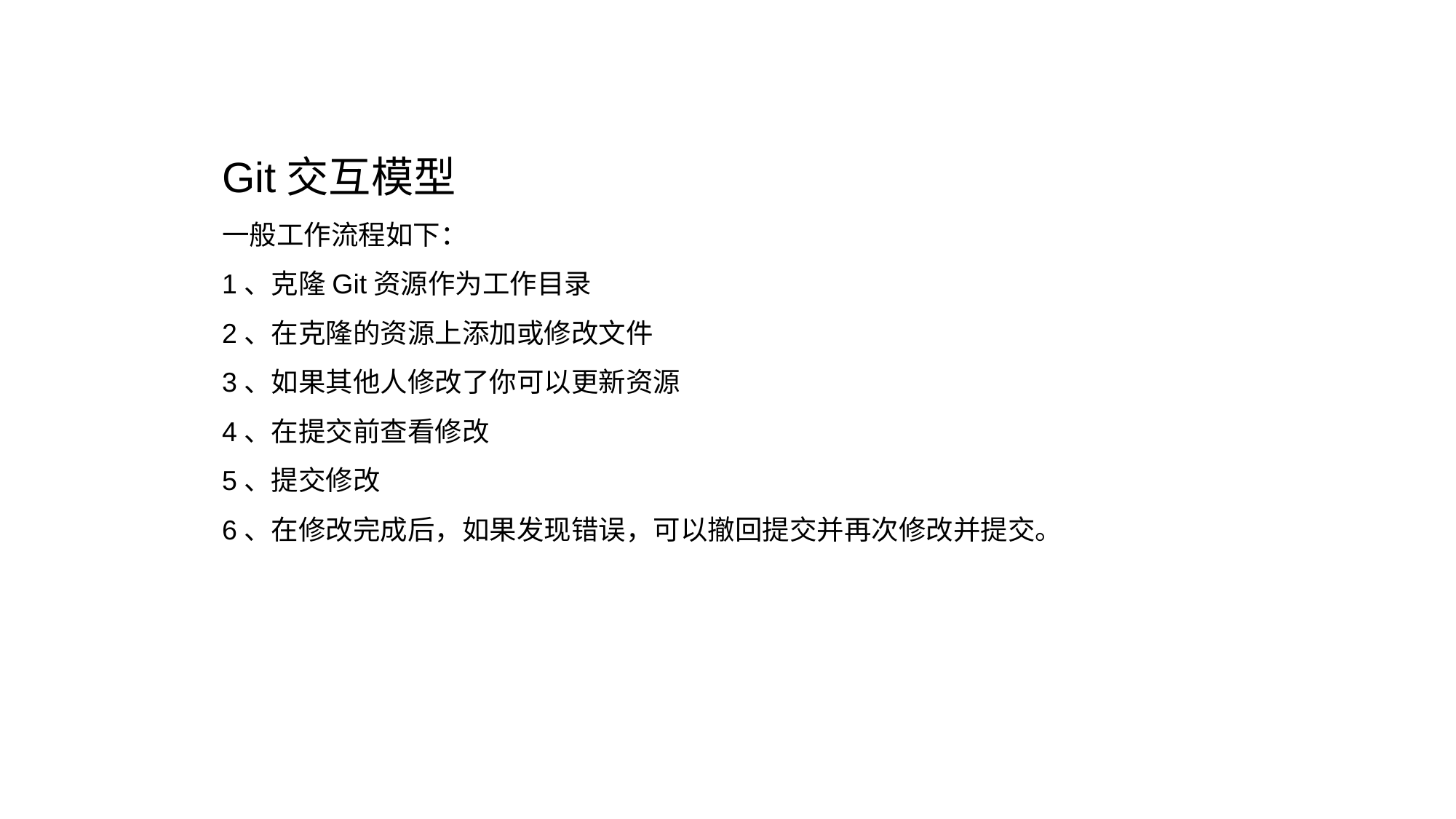

Git交互模型
一般工作流程如下：
1、克隆Git资源作为工作目录
2、在克隆的资源上添加或修改文件
3、如果其他人修改了你可以更新资源
4、在提交前查看修改
5、提交修改
6、在修改完成后，如果发现错误，可以撤回提交并再次修改并提交。